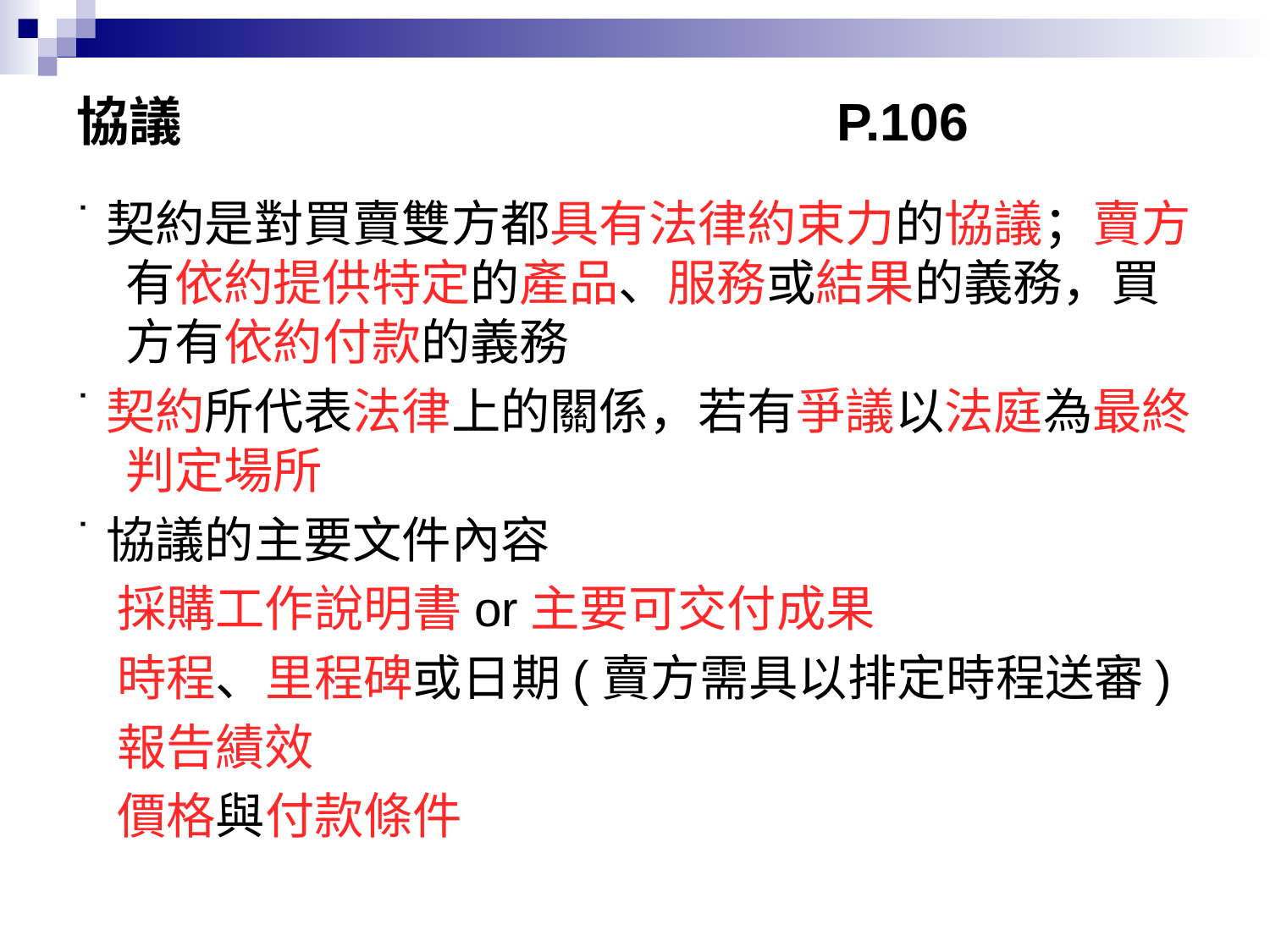

# 協議                                            P.106
˙契約是對買賣雙方都具有法律約束力的協議；賣方有依約提供特定的產品、服務或結果的義務，買方有依約付款的義務
˙契約所代表法律上的關係，若有爭議以法庭為最終判定場所
˙協議的主要文件內容
  採購工作說明書or主要可交付成果
  時程、里程碑或日期(賣方需具以排定時程送審)
  報告績效
  價格與付款條件